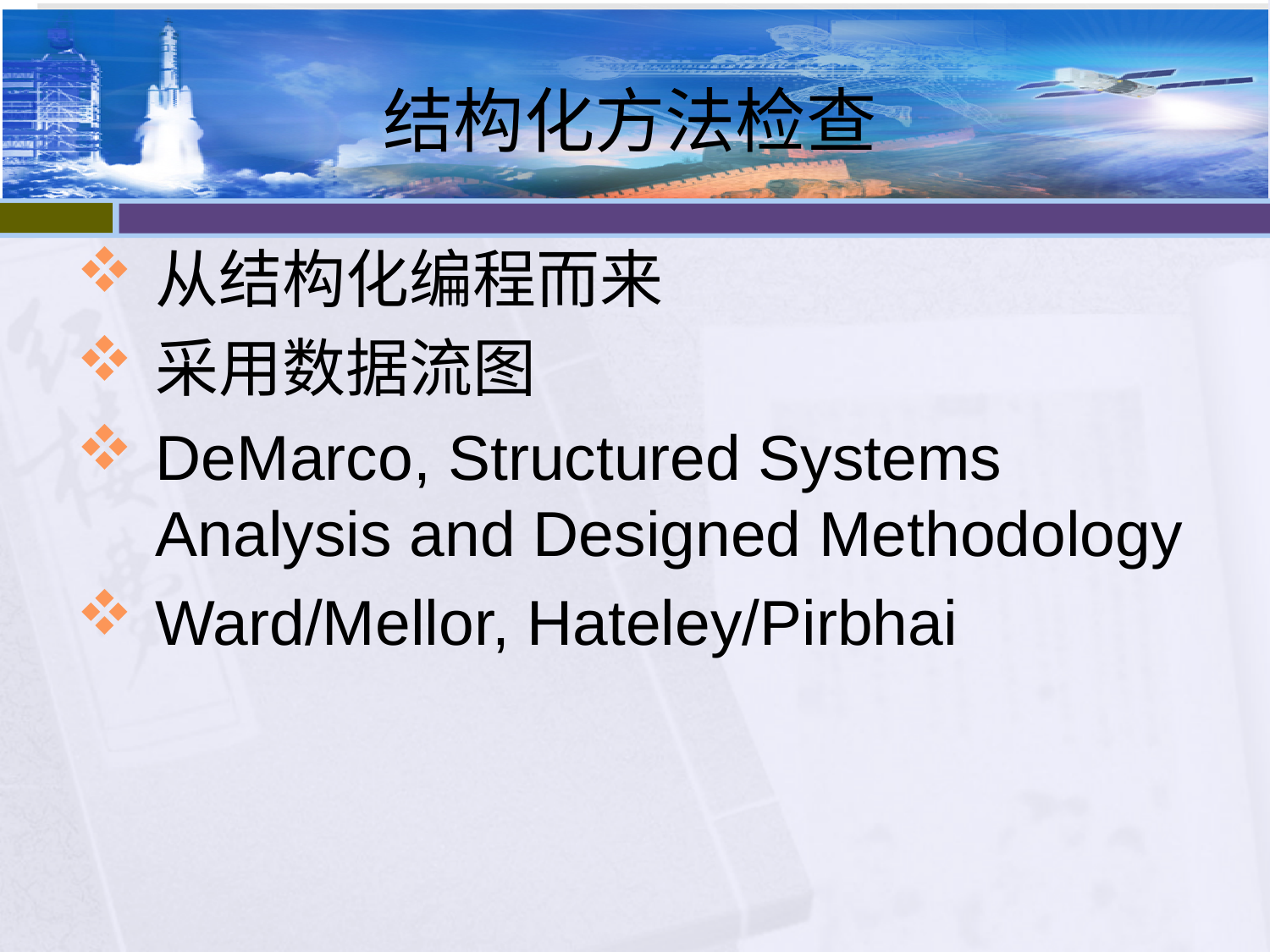

# 结构化方法检查

从结构化编程而来
采用数据流图
DeMarco, Structured Systems Analysis and Designed Methodology
Ward/Mellor, Hateley/Pirbhai